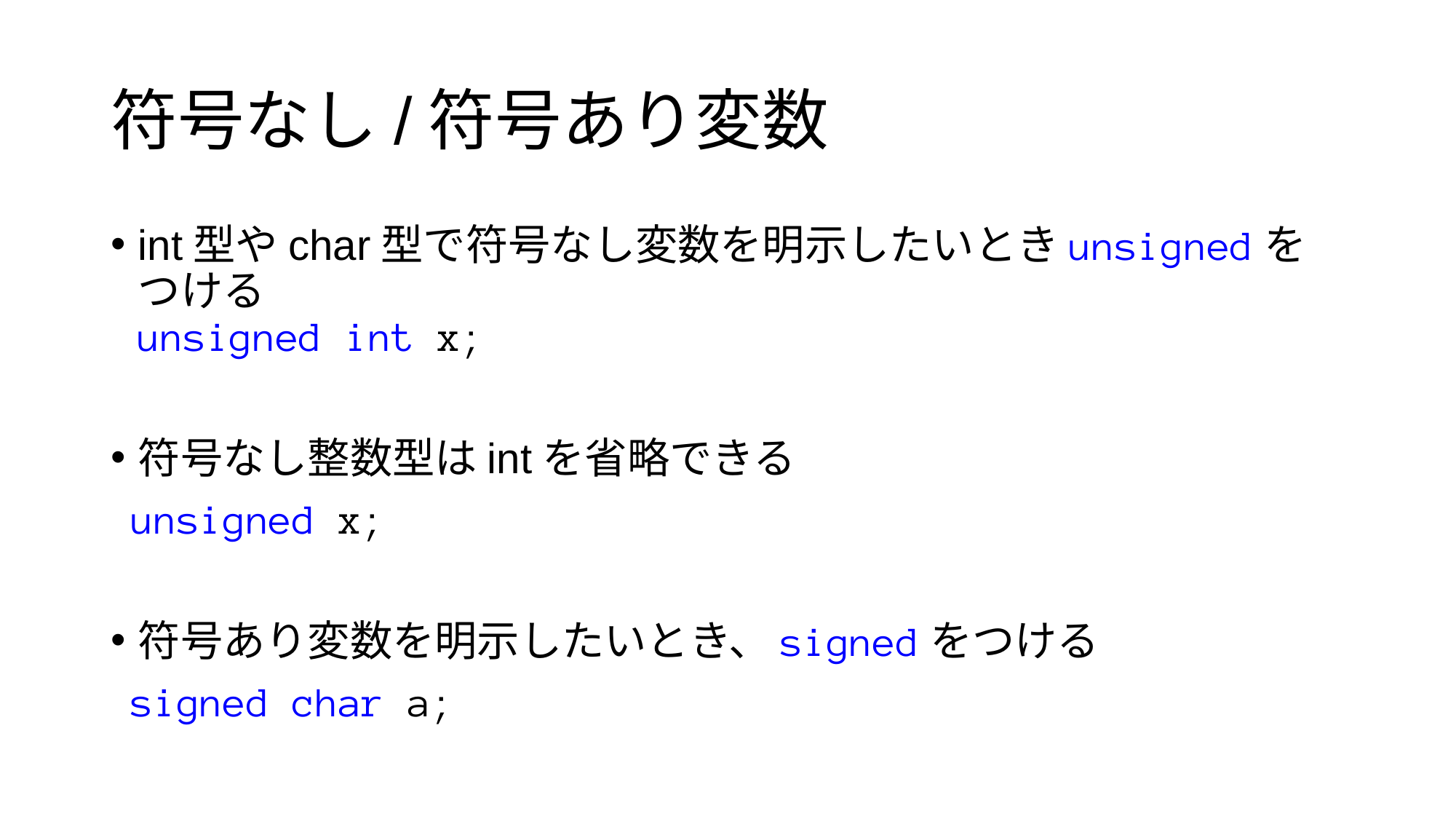

# 符号なし/符号あり変数
int型やchar型で符号なし変数を明示したいときunsignedをつける
unsigned int x;

符号なし整数型はintを省略できる
unsigned x;

符号あり変数を明示したいとき、signedをつける
signed char a;